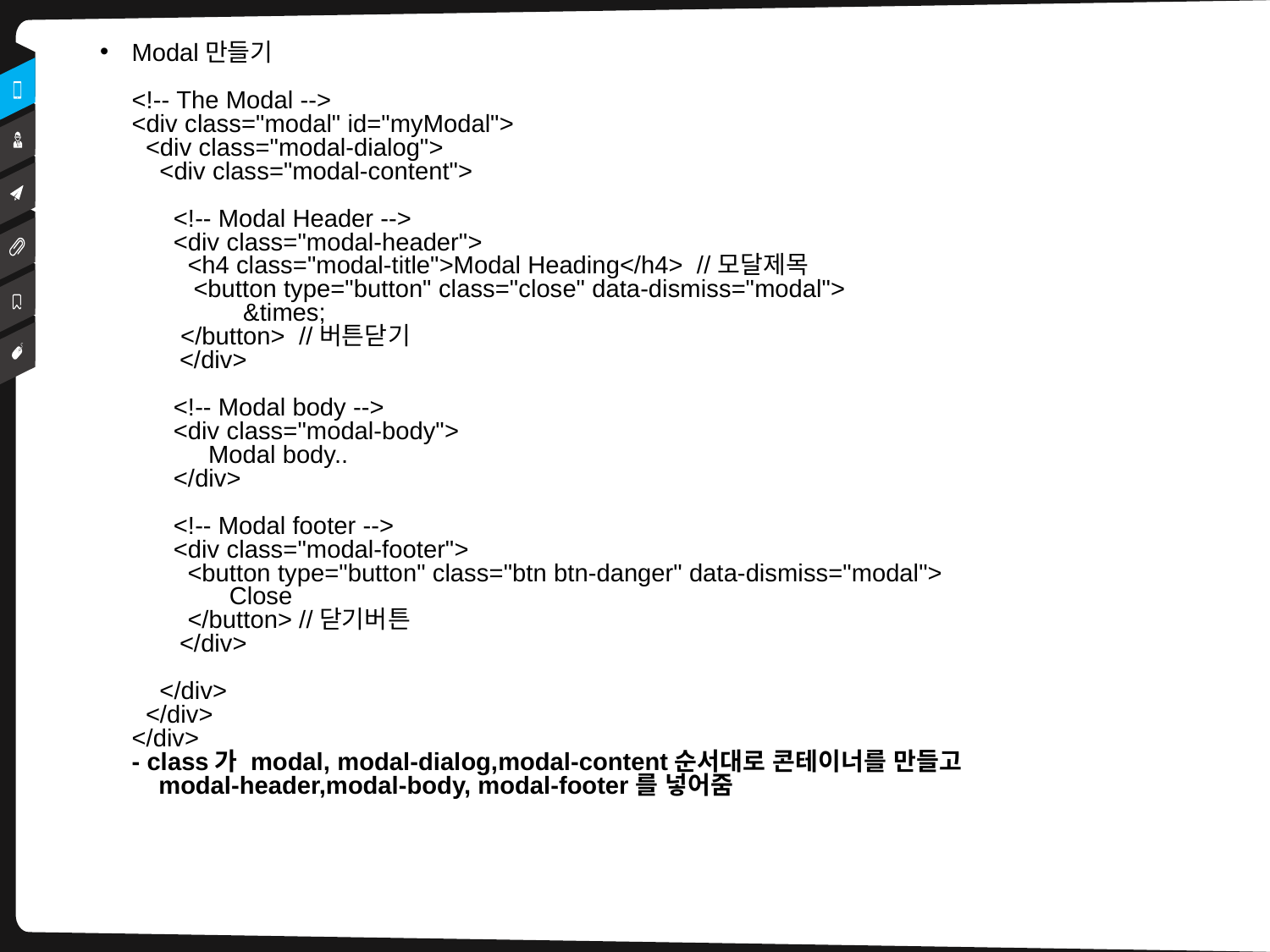

Modal만들기
<!-- The Modal -->
<div class="modal" id="myModal">
  <div class="modal-dialog">
    <div class="modal-content">
      <!-- Modal Header -->
      <div class="modal-header">
        <h4 class="modal-title">Modal Heading</h4>  //모달제목
        <button type="button" class="close" data-dismiss="modal">
                &times;
       </button>  //버튼닫기
      </div>
      <!-- Modal body -->
      <div class="modal-body">
           Modal body..
      </div>
      <!-- Modal footer -->
      <div class="modal-footer">
        <button type="button" class="btn btn-danger" data-dismiss="modal">
              Close
        </button> //닫기버튼
      </div>
    </div>
  </div>
</div>
- class가 modal, modal-dialog,modal-content순서대로 콘테이너를 만들고
   modal-header,modal-body, modal-footer를 넣어줌